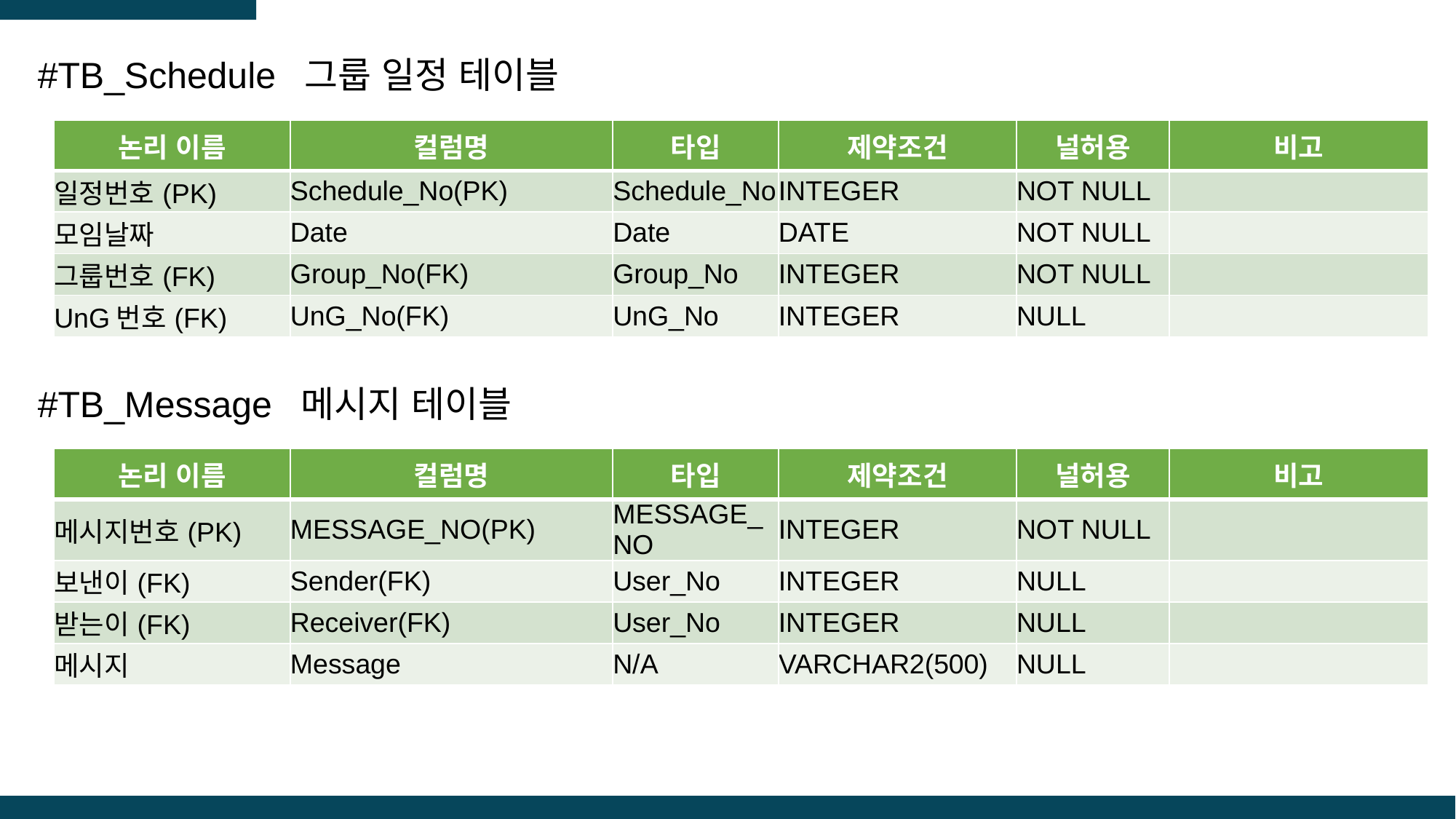

#TB_Schedule  그룹 일정 테이블
| 논리 이름 | 컬럼명 | 타입 | 제약조건 | 널허용 | 비고 |
| --- | --- | --- | --- | --- | --- |
| 일정번호(PK) | Schedule\_No(PK) | Schedule\_No | INTEGER | NOT NULL |  |
| 모임날짜 | Date | Date | DATE | NOT NULL |  |
| 그룹번호(FK) | Group\_No(FK) | Group\_No | INTEGER | NOT NULL |  |
| UnG번호(FK) | UnG\_No(FK) | UnG\_No | INTEGER | NULL |  |
#TB_Message  메시지 테이블
| 논리 이름 | 컬럼명 | 타입 | 제약조건 | 널허용 | 비고 |
| --- | --- | --- | --- | --- | --- |
| 메시지번호(PK) | MESSAGE\_NO(PK) | MESSAGE\_NO | INTEGER | NOT NULL |  |
| 보낸이(FK) | Sender(FK) | User\_No | INTEGER | NULL |  |
| 받는이(FK) | Receiver(FK) | User\_No | INTEGER | NULL |  |
| 메시지 | Message | N/A | VARCHAR2(500) | NULL |  |